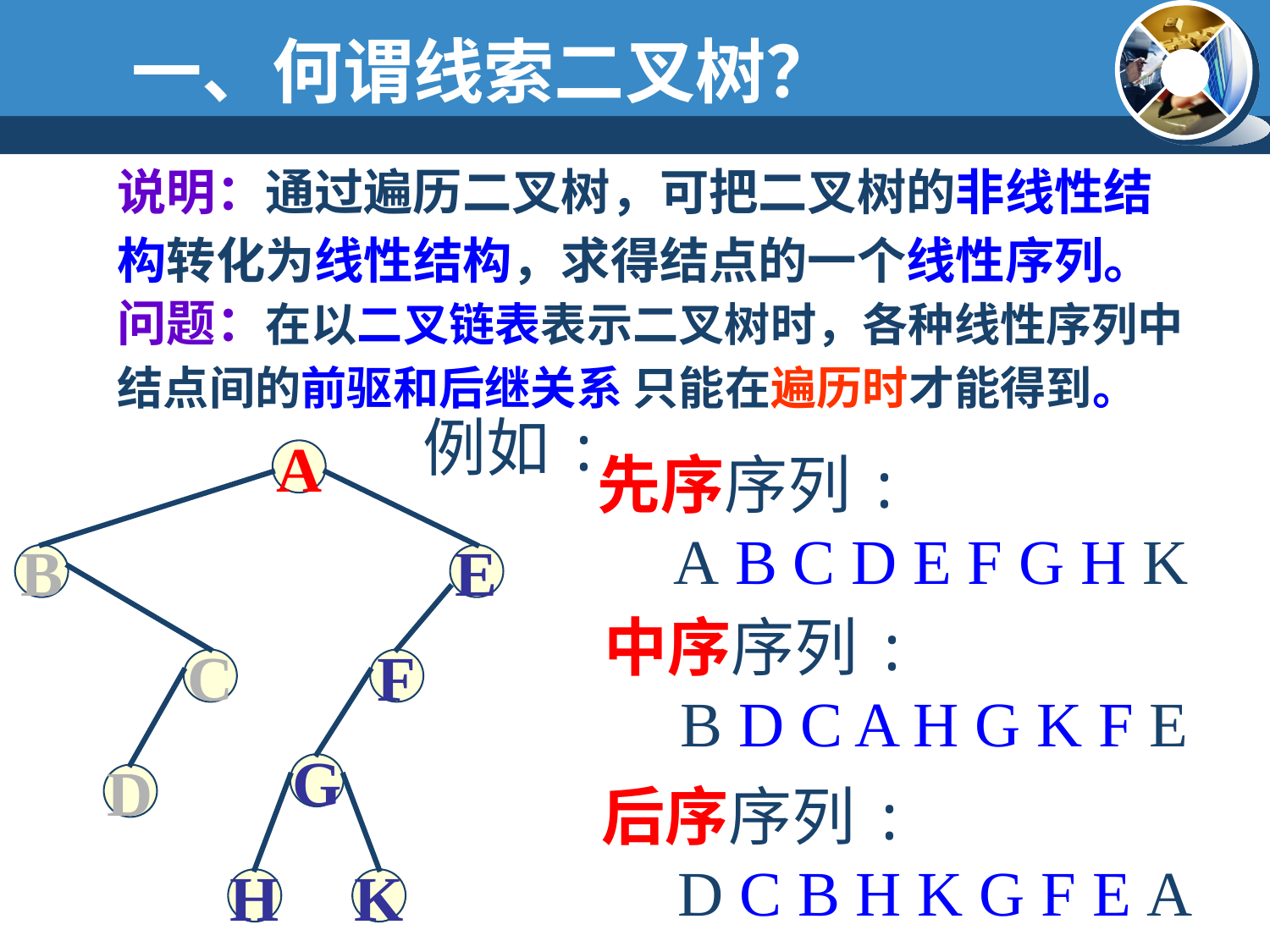

一、何谓线索二叉树？
说明：通过遍历二叉树，可把二叉树的非线性结构转化为线性结构，求得结点的一个线性序列。
问题：在以二叉链表表示二叉树时，各种线性序列中结点间的前驱和后继关系 只能在遍历时才能得到。
例如:
先序序列:
  A B C D E F G H K
A

B
E

C
F

G
D

H
K
中序序列:
  B D C A H G K F E
后序序列:
  D C B H K G F E A